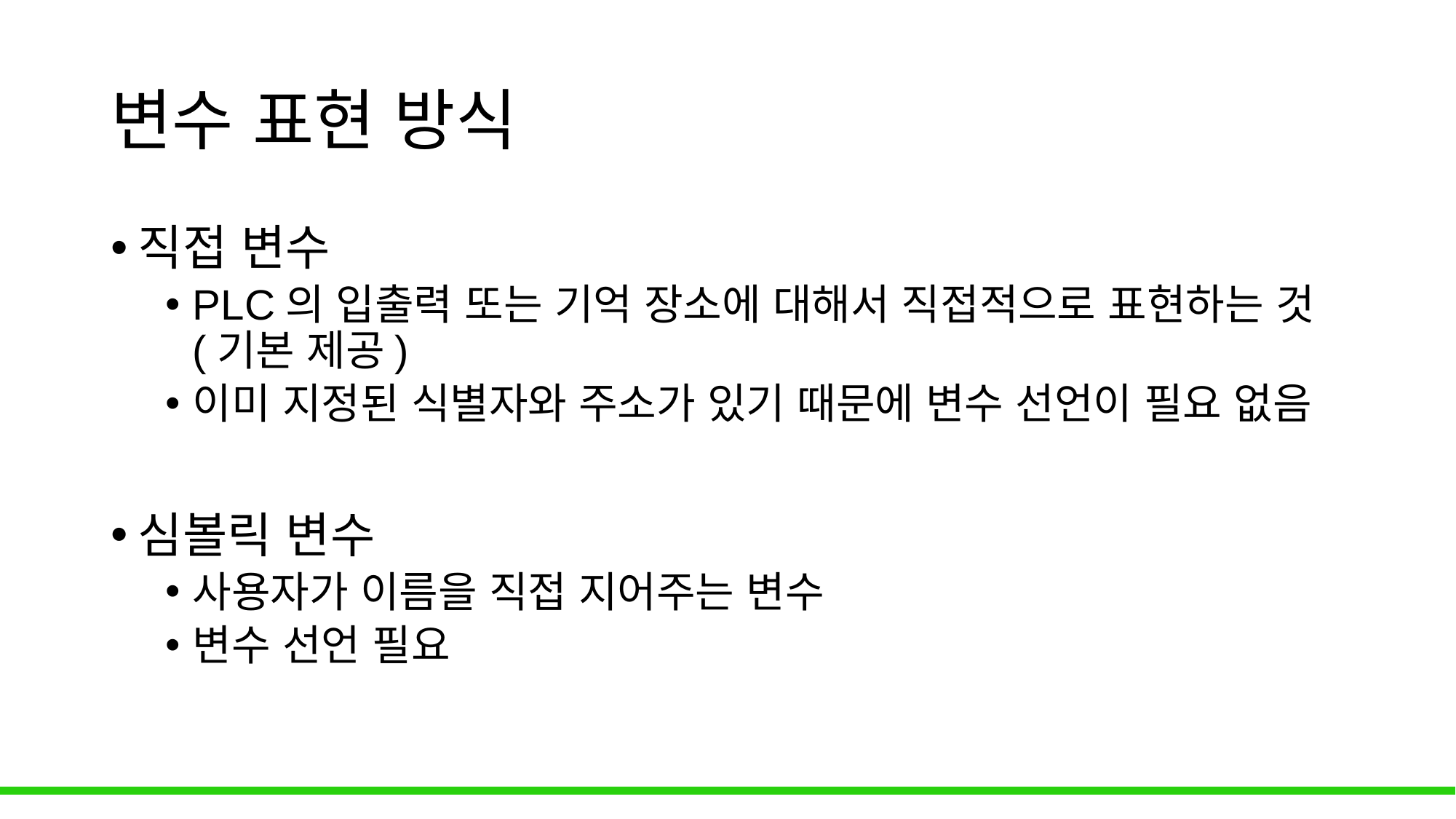

# 변수 표현 방식
직접 변수
PLC의 입출력 또는 기억 장소에 대해서 직접적으로 표현하는 것 (기본 제공)
이미 지정된 식별자와 주소가 있기 때문에 변수 선언이 필요 없음

심볼릭 변수
사용자가 이름을 직접 지어주는 변수
변수 선언 필요